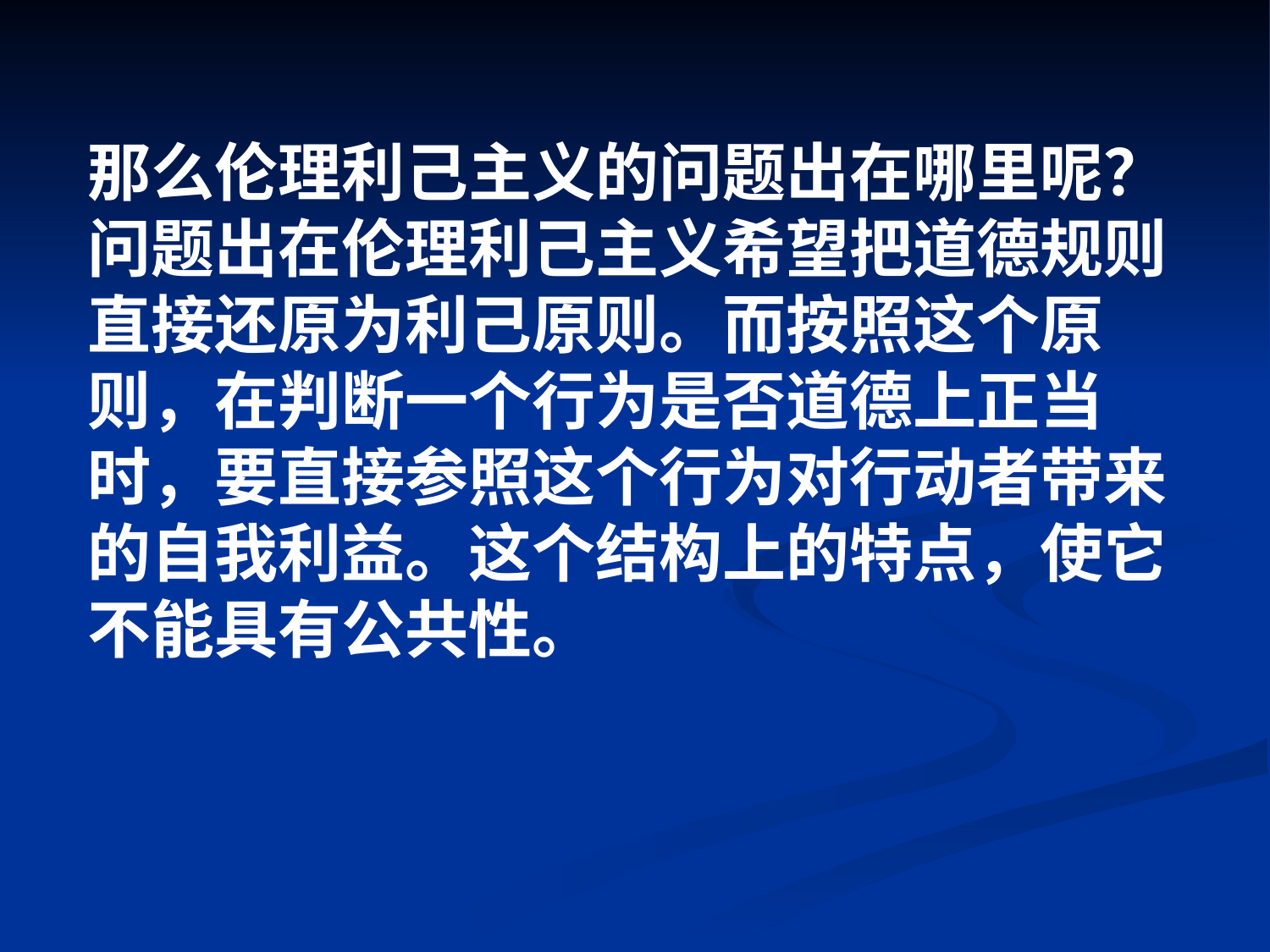

那么伦理利己主义的问题出在哪里呢？问题出在伦理利己主义希望把道德规则直接还原为利己原则。而按照这个原则，在判断一个行为是否道德上正当时，要直接参照这个行为对行动者带来的自我利益。这个结构上的特点，使它不能具有公共性。